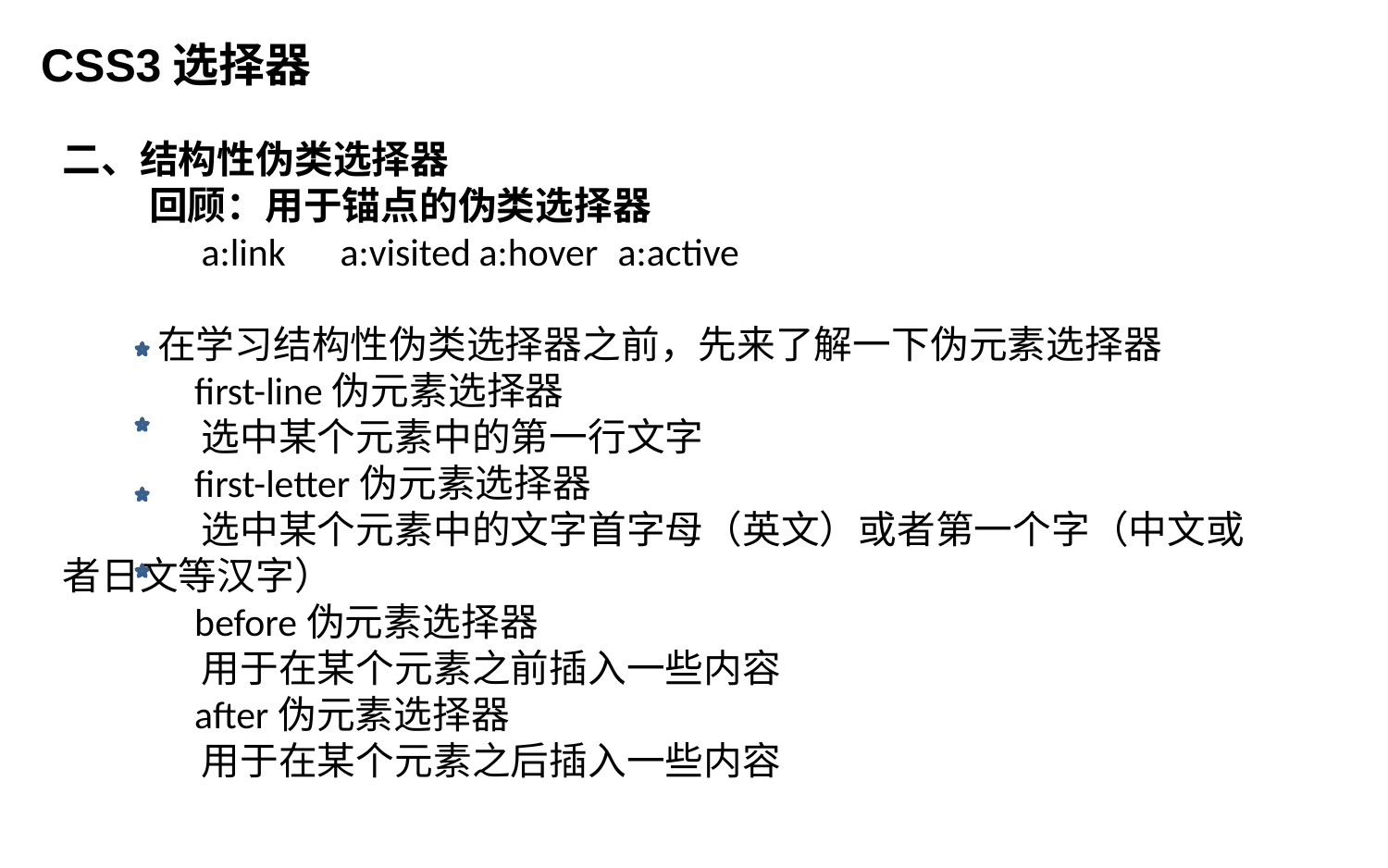

CSS3选择器
二、结构性伪类选择器
         回顾：用于锚点的伪类选择器
	a:link	a:visited	a:hover	a:active

          在学习结构性伪类选择器之前，先来了解一下伪元素选择器
               first-line伪元素选择器
	选中某个元素中的第一行文字
               first-letter伪元素选择器
	选中某个元素中的文字首字母（英文）或者第一个字（中文或者日文等汉字）
               before伪元素选择器
	用于在某个元素之前插入一些内容
               after伪元素选择器
	用于在某个元素之后插入一些内容